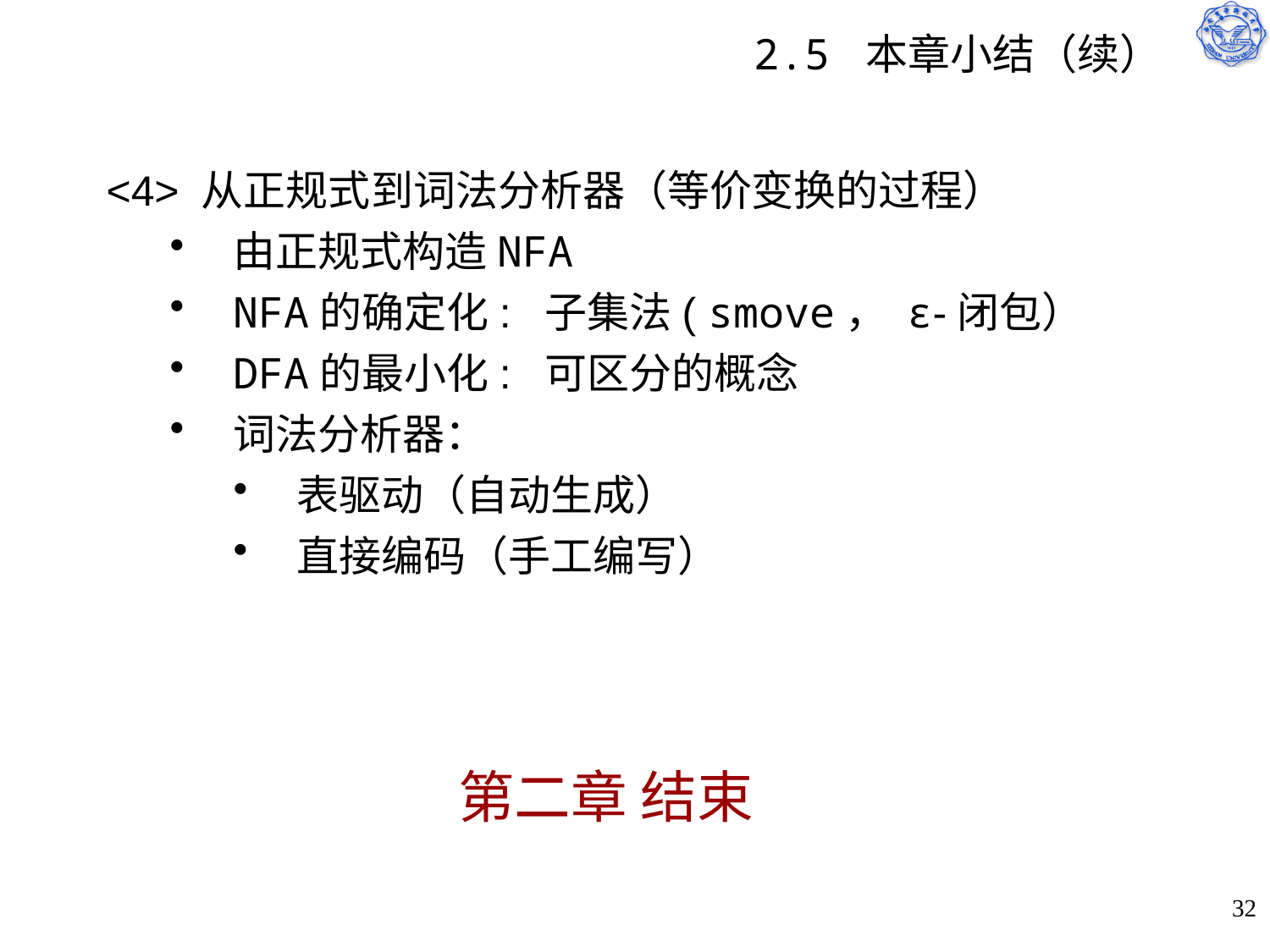

# 2.5 本章小结（续）
<4> 从正规式到词法分析器（等价变换的过程）
由正规式构造NFA
NFA的确定化:  子集法( smove， ε-闭包）
DFA的最小化:  可区分的概念
词法分析器：
表驱动（自动生成）
直接编码（手工编写）
第二章 结束
32